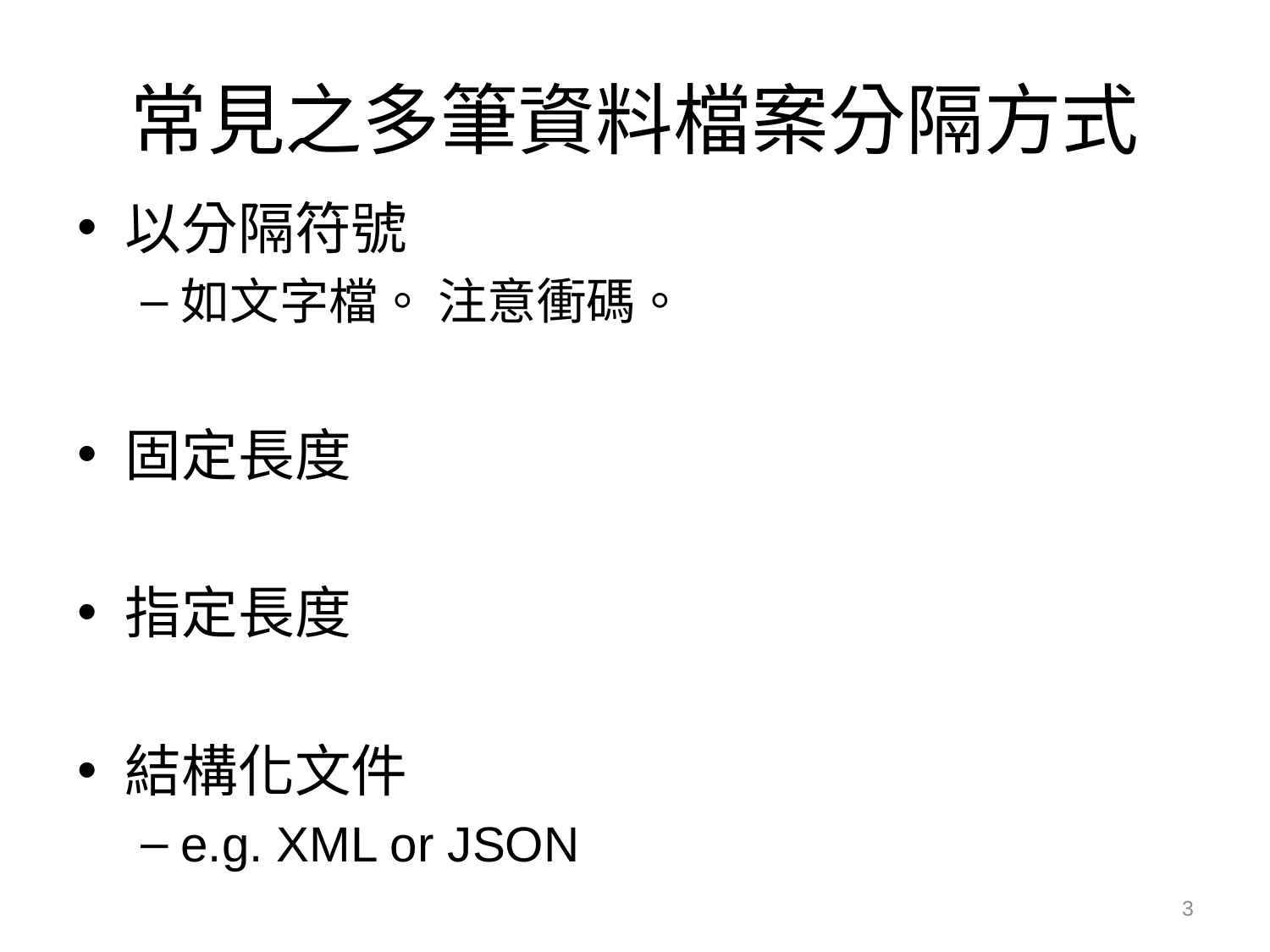

# 常見之多筆資料檔案分隔方式
以分隔符號
如文字檔。 注意衝碼。

固定長度

指定長度

結構化文件
e.g. XML or JSON

3